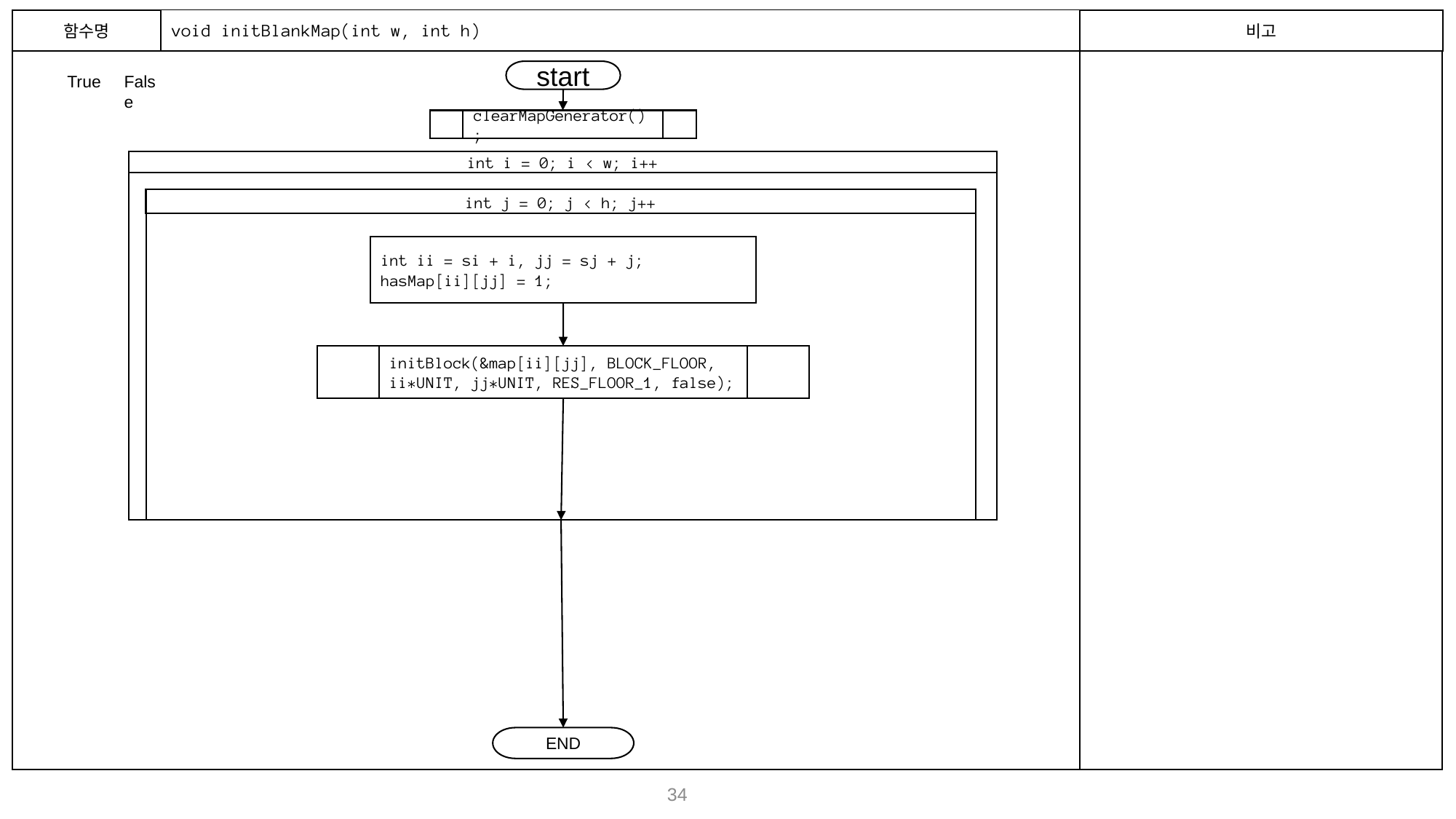

함수명
# void initBlankMap(int w, int h)
비고

start
True
False
clearMapGenerator();
int i = 0; i < w; i++

int j = 0; j < h; j++

int ii = si + i, jj = sj + j;
hasMap[ii][jj] = 1;
initBlock(&map[ii][jj], BLOCK_FLOOR, ii*UNIT, jj*UNIT, RES_FLOOR_1, false);
END
34